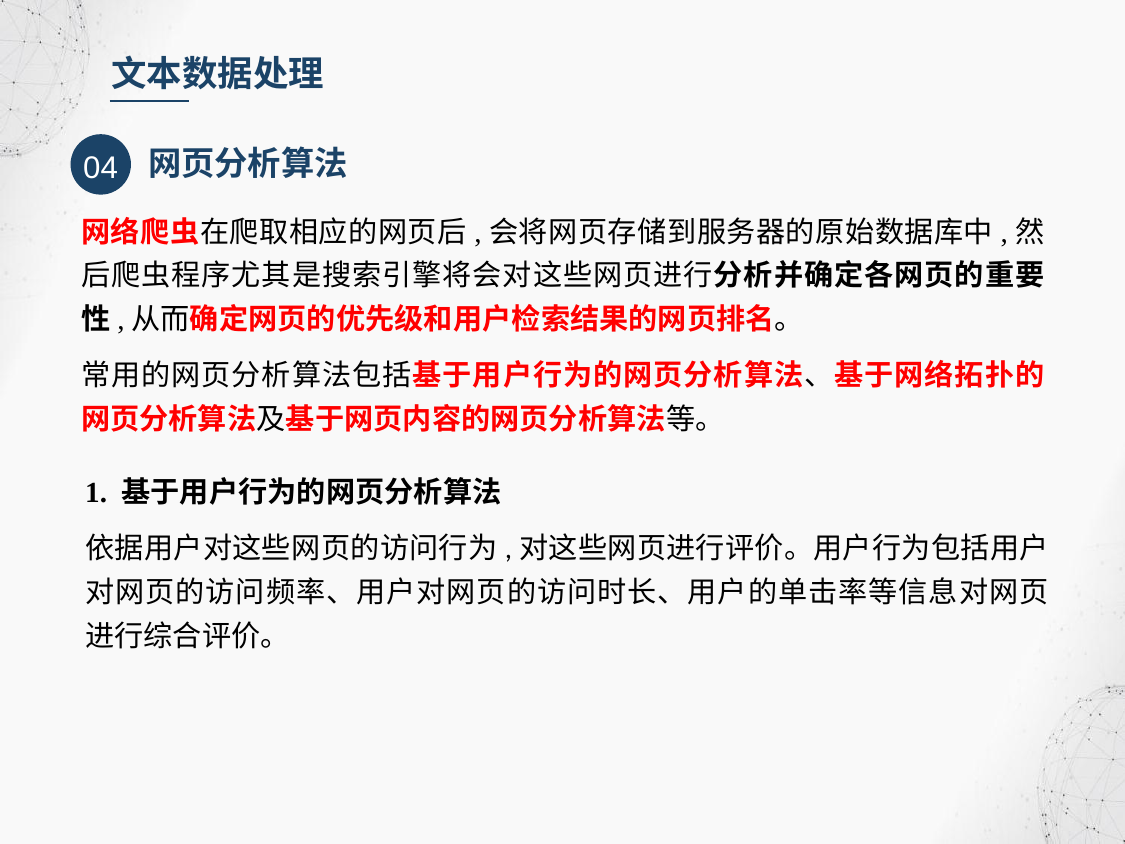

文本数据处理

04
网页分析算法
网络爬虫在爬取相应的网页后,会将网页存储到服务器的原始数据库中,然后爬虫程序尤其是搜索引擎将会对这些网页进行分析并确定各网页的重要性,从而确定网页的优先级和用户检索结果的网页排名。
常用的网页分析算法包括基于用户行为的网页分析算法、基于网络拓扑的网页分析算法及基于网页内容的网页分析算法等。
1. 基于用户行为的网页分析算法
依据用户对这些网页的访问行为,对这些网页进行评价。用户行为包括用户对网页的访问频率、用户对网页的访问时长、用户的单击率等信息对网页进行综合评价。